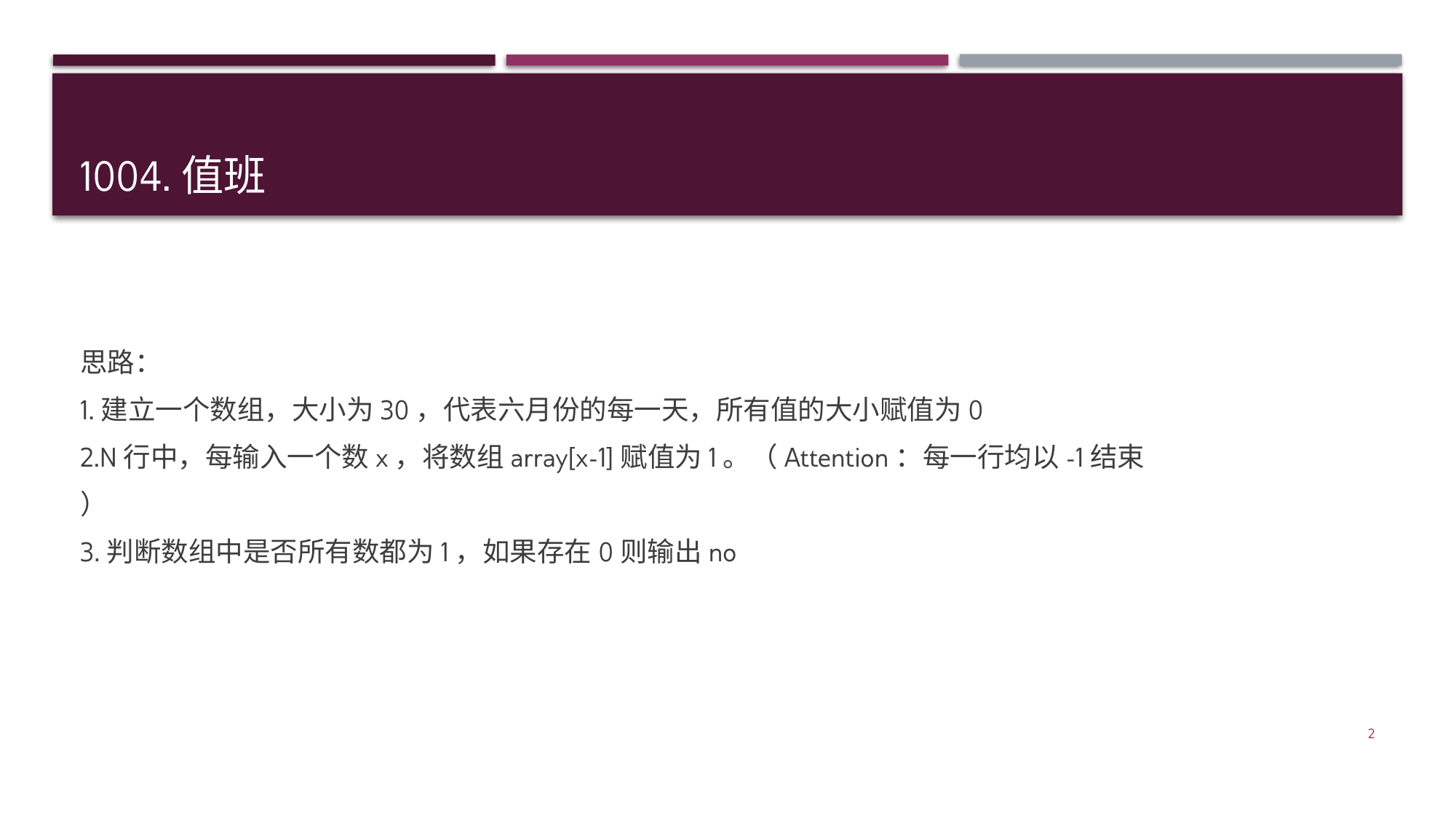

# 1004.值班
思路：
1.建立一个数组，大小为30，代表六月份的每一天，所有值的大小赋值为0
2.N行中，每输入一个数x，将数组array[x-1]赋值为1。（Attention：每一行均以-1结束
）
3.判断数组中是否所有数都为1，如果存在0则输出no

2